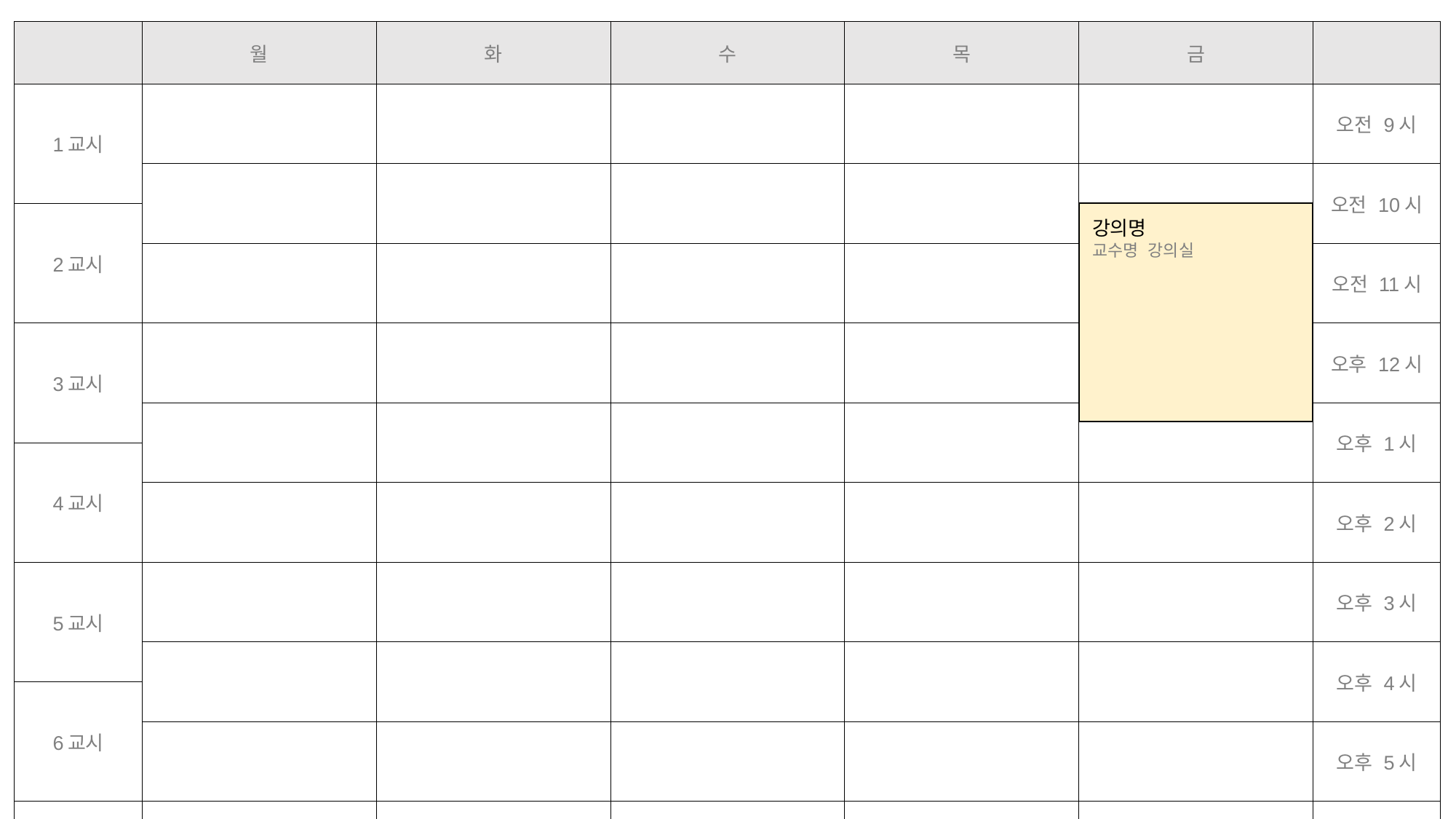

|  | 월 | 화 | 수 | 목 | 금 |  |
| --- | --- | --- | --- | --- | --- | --- |
| 1교시 |  |  |  |  |  | 오전 9시 |
|  |  |  |  |  |  | 오전 10시 |
| 2교시 |  |  |  |  |  |  |
|  |  |  |  |  |  | 오전 11시 |
| 3교시 |  |  |  |  |  | 오후 12시 |
|  |  |  |  |  |  | 오후 1시 |
| 4교시 |  |  |  |  |  |  |
|  |  |  |  |  |  | 오후 2시 |
| 5교시 |  |  |  |  |  | 오후 3시 |
|  |  |  |  |  |  | 오후 4시 |
| 6교시 |  |  |  |  |  |  |
|  |  |  |  |  |  | 오후 5시 |
| 7교시 |  |  |  |  |  | 오후 6시 |
|  |  |  |  |  |  | 오후 7시 |
| 8교시 |  |  |  |  |  |  |
|  |  |  |  |  |  | 오후 8시 |
강의명
교수명  강의실